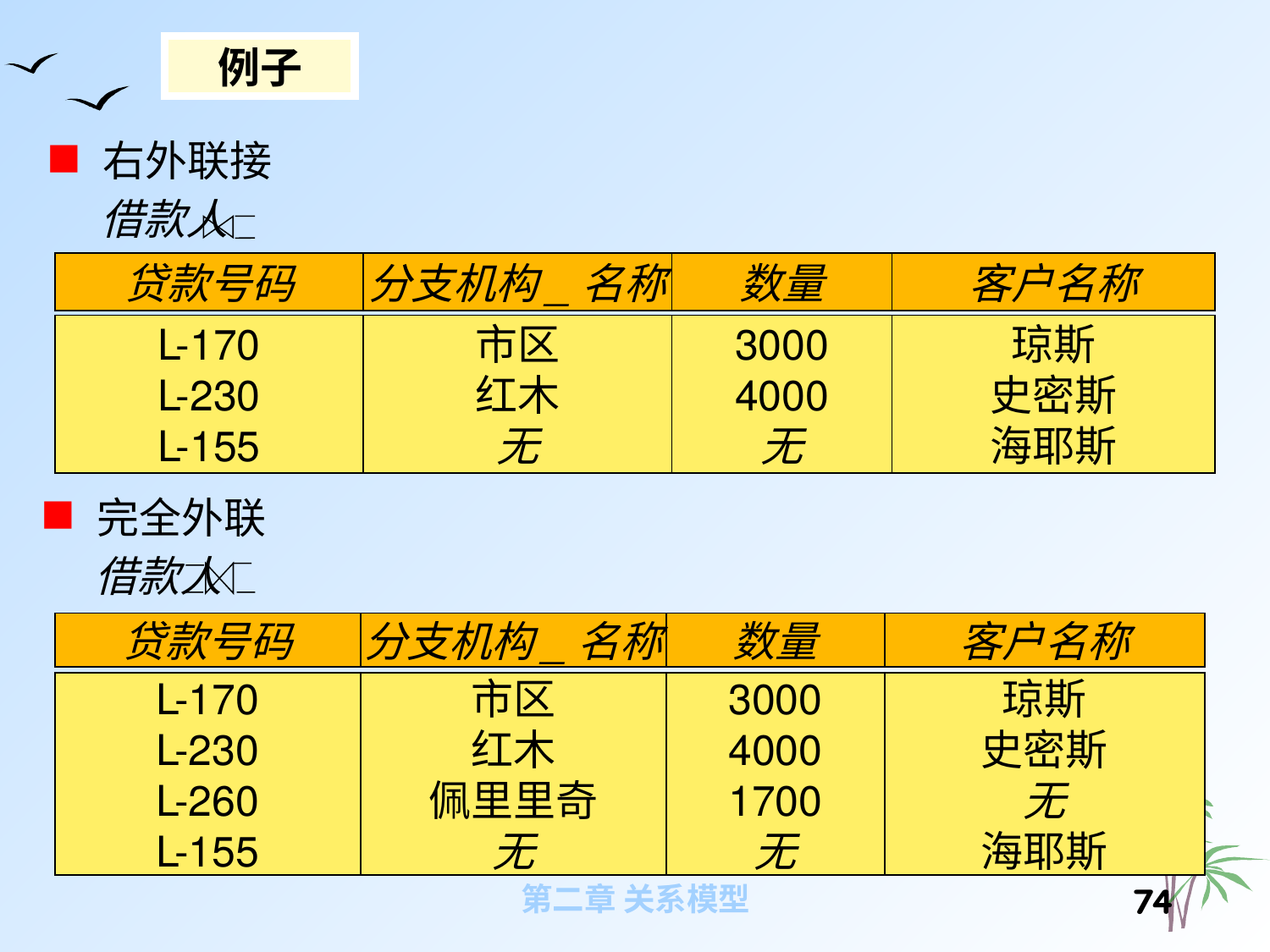

例子
 右外联接
    借款人

贷款号码
分支机构_名称
数量
客户名称
L-170
L-230
L-155
市区
红木
无
3000
4000
无
琼斯
史密斯
海耶斯
 完全外联
    借款人

贷款号码
分支机构_名称
数量
客户名称
L-170
L-230
L-260
L-155
市区
红木
佩里里奇
无
3000
4000
1700
无
琼斯
史密斯
无
海耶斯
第二章 关系模型
74